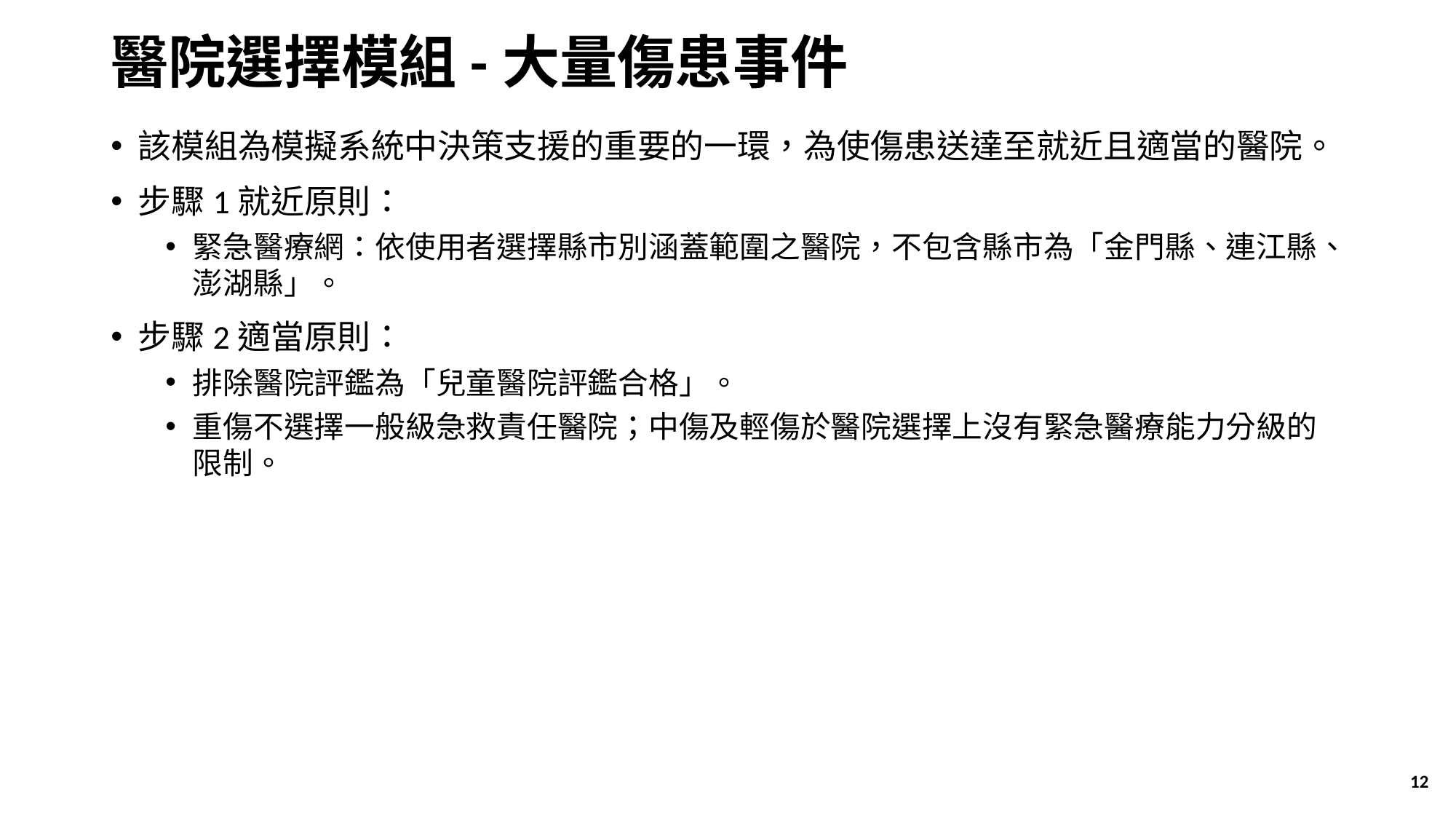

# 醫院選擇模組-大量傷患事件
該模組為模擬系統中決策支援的重要的一環，為使傷患送達至就近且適當的醫院。
步驟1就近原則：
緊急醫療網：依使用者選擇縣市別涵蓋範圍之醫院，不包含縣市為「金門縣、連江縣、澎湖縣」。
步驟2適當原則：
排除醫院評鑑為「兒童醫院評鑑合格」。
重傷不選擇一般級急救責任醫院；中傷及輕傷於醫院選擇上沒有緊急醫療能力分級的限制。
12